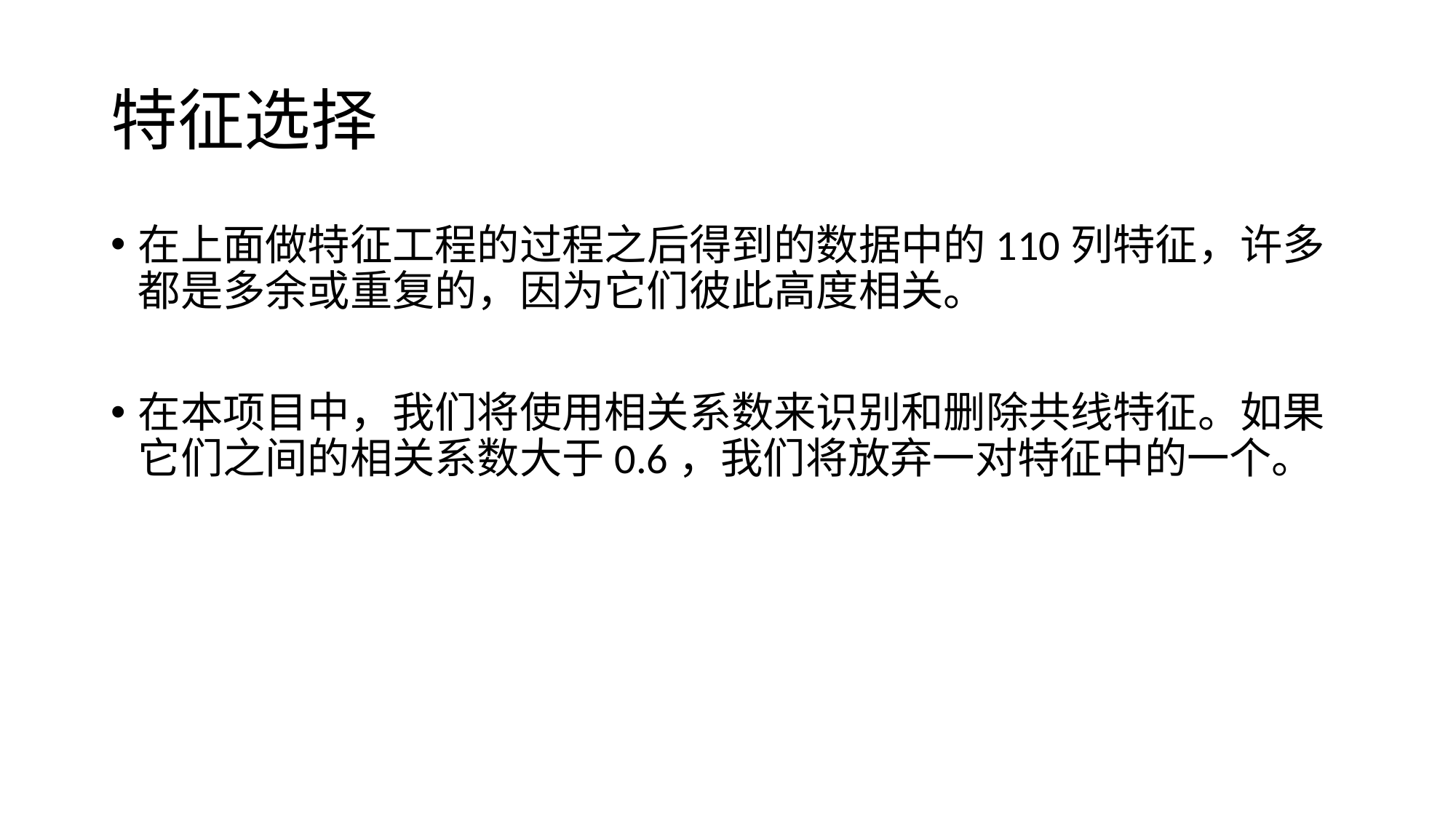

# 特征选择
在上面做特征工程的过程之后得到的数据中的110列特征，许多都是多余或重复的，因为它们彼此高度相关。

在本项目中，我们将使用相关系数来识别和删除共线特征。如果它们之间的相关系数大于0.6，我们将放弃一对特征中的一个。